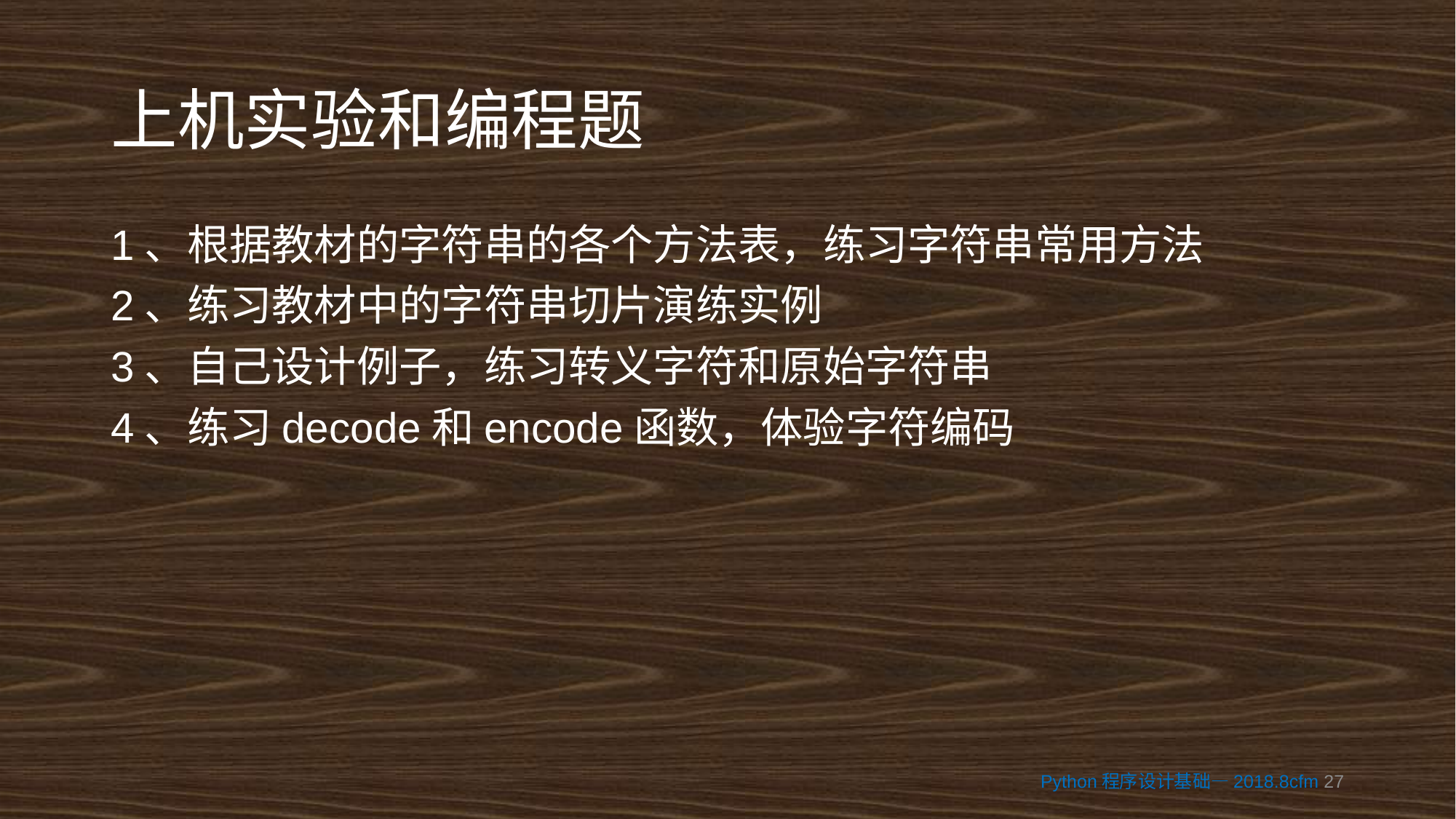

# 上机实验和编程题
1、根据教材的字符串的各个方法表，练习字符串常用方法
2、练习教材中的字符串切片演练实例
3、自己设计例子，练习转义字符和原始字符串
4、练习decode和encode函数，体验字符编码

Python程序设计基础—2018.8cfm 27